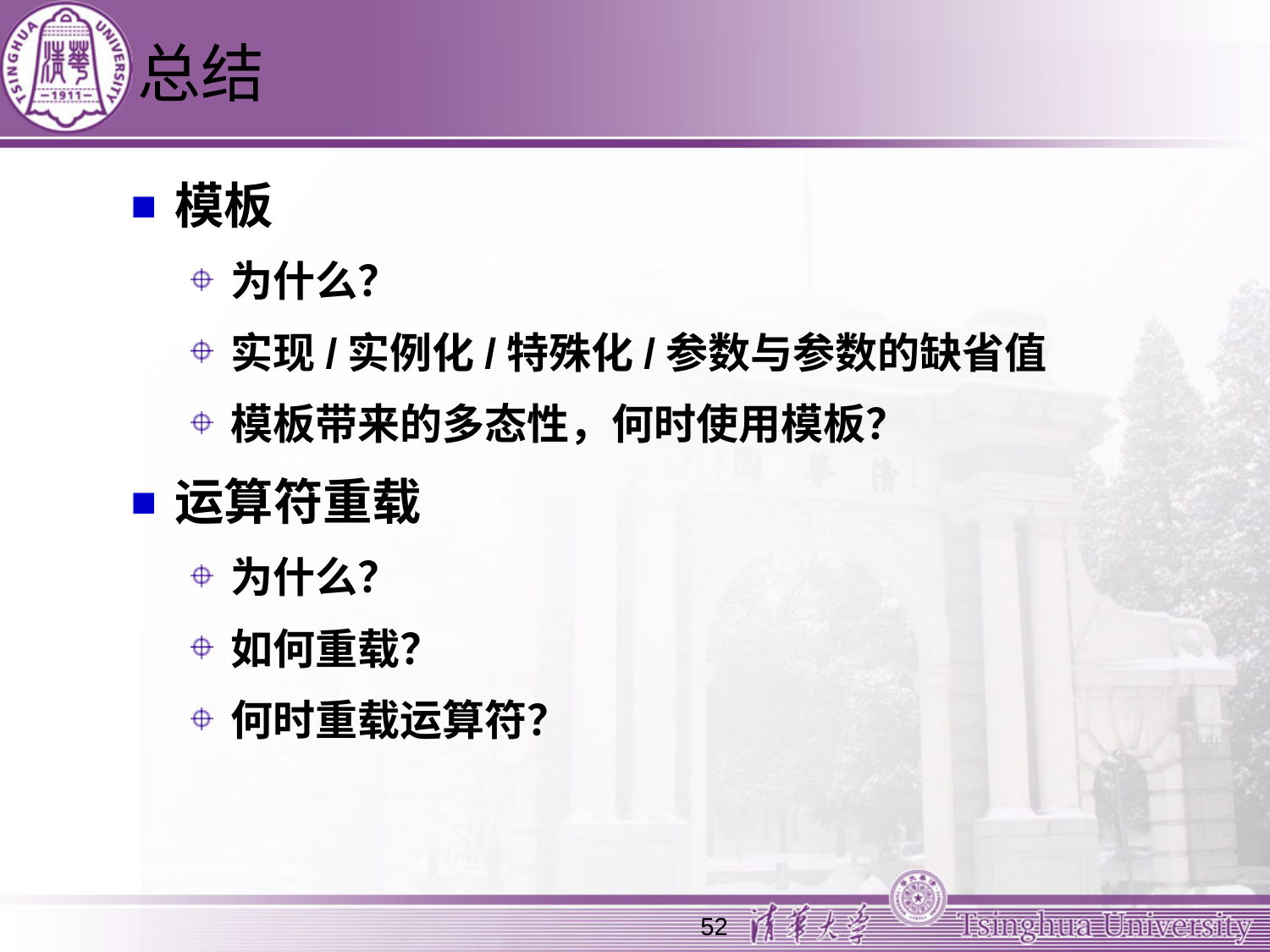

# 总结
模板
为什么？
实现/实例化/特殊化/参数与参数的缺省值
模板带来的多态性，何时使用模板？
运算符重载
为什么？
如何重载？
何时重载运算符？
52